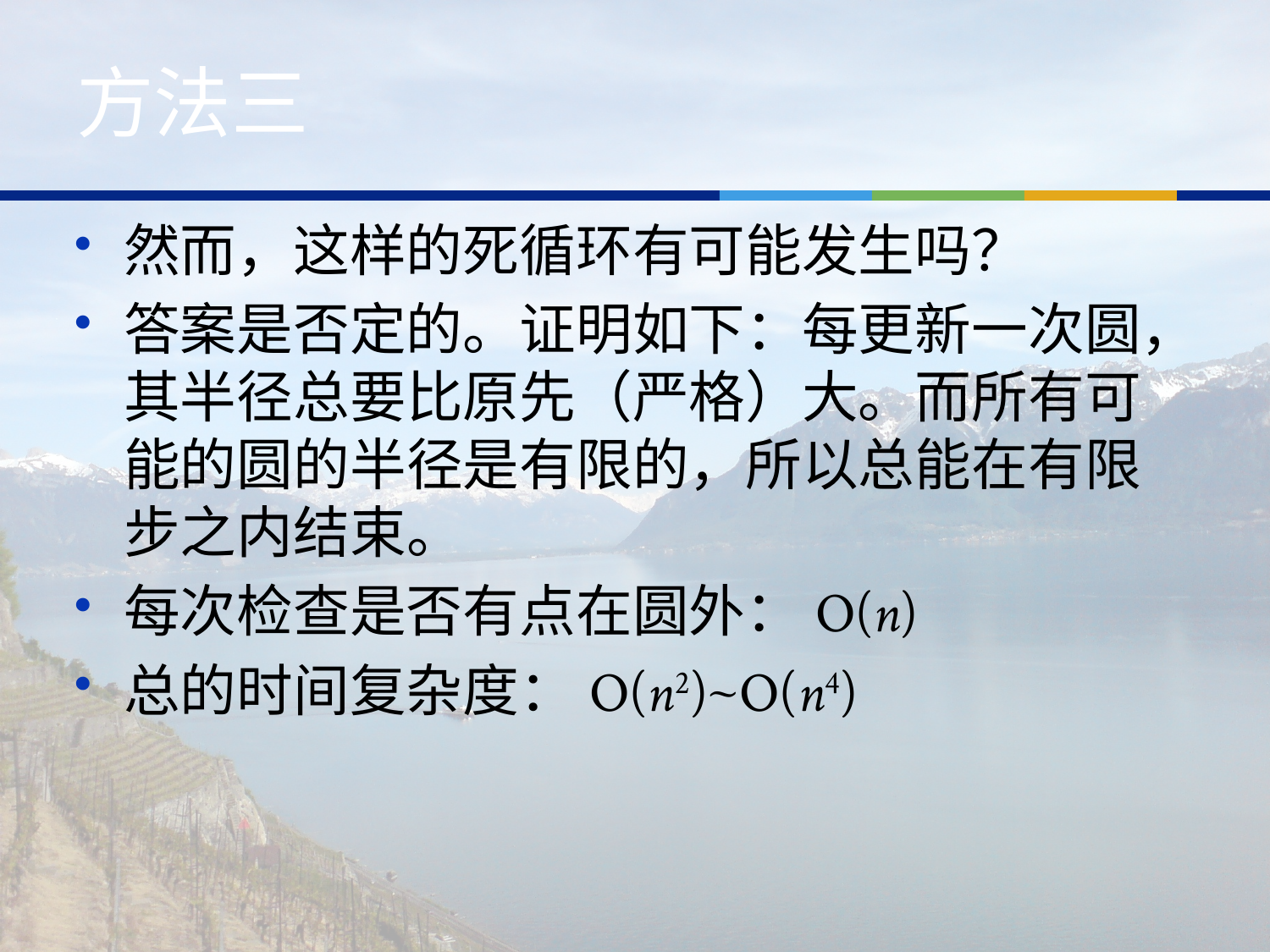

# 方法三
然而，这样的死循环有可能发生吗？
答案是否定的。证明如下：每更新一次圆，其半径总要比原先（严格）大。而所有可能的圆的半径是有限的，所以总能在有限步之内结束。
每次检查是否有点在圆外：O(n)
总的时间复杂度：O(n2)~O(n4)